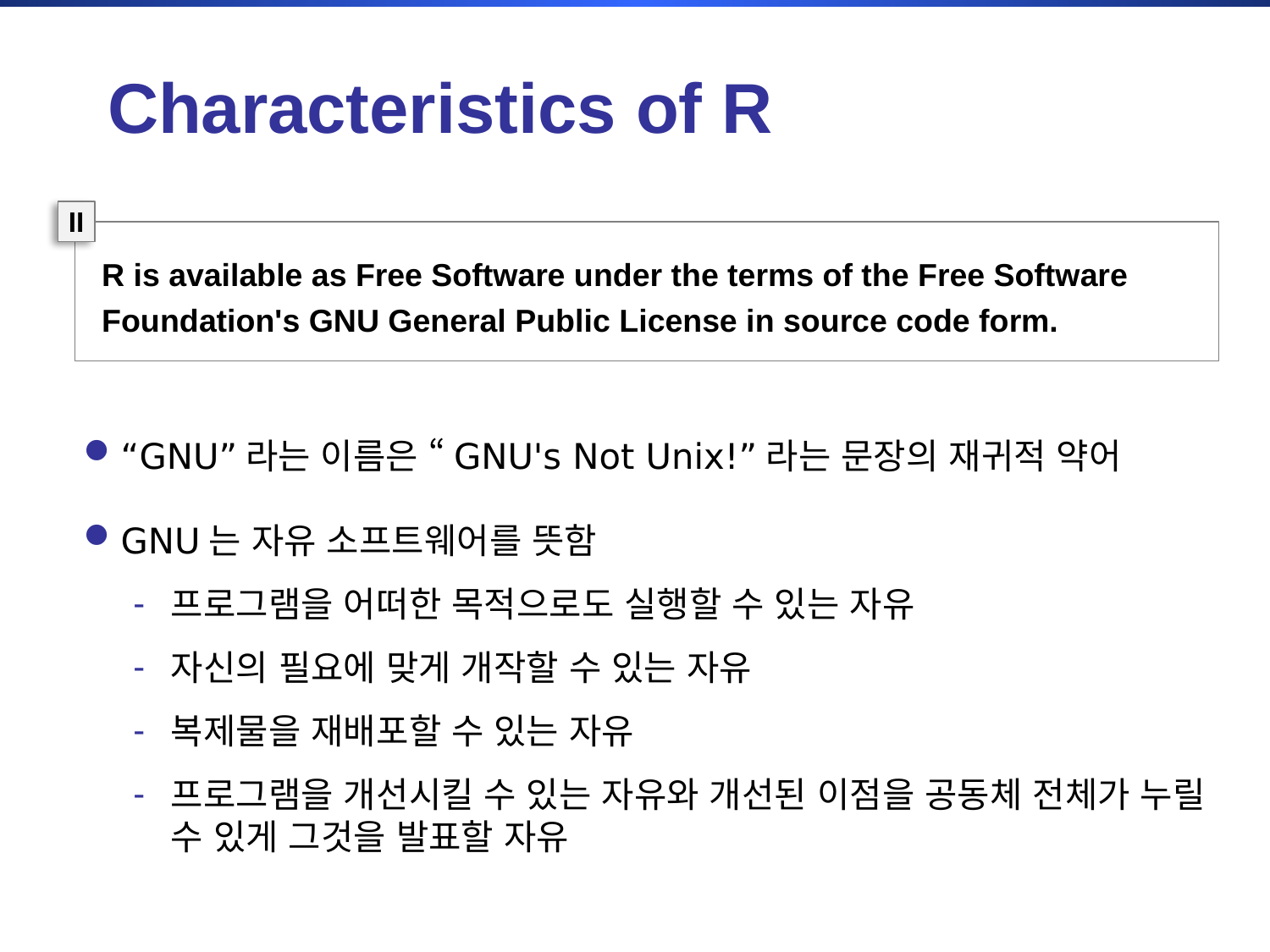

Characteristics of R
II

R is available as Free Software under the terms of the Free Software Foundation's GNU General Public License in source code form.
“GNU”라는 이름은 “GNU's Not Unix!”라는 문장의 재귀적 약어
GNU는 자유 소프트웨어를 뜻함
프로그램을 어떠한 목적으로도 실행할 수 있는 자유
자신의 필요에 맞게 개작할 수 있는 자유
복제물을 재배포할 수 있는 자유
프로그램을 개선시킬 수 있는 자유와 개선된 이점을 공동체 전체가 누릴 수 있게 그것을 발표할 자유